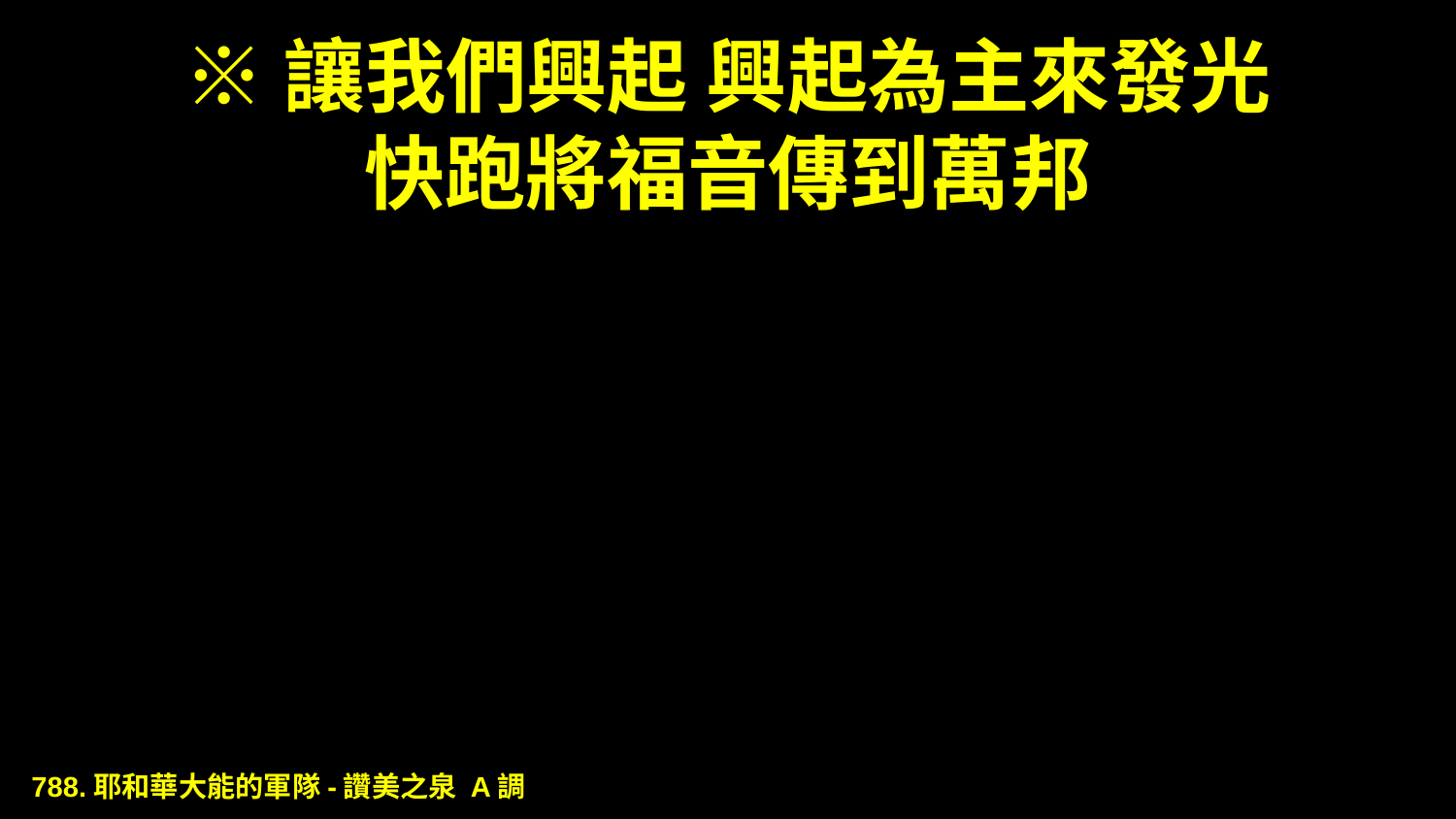

# ※讓我們興起 興起為主來發光 快跑將福音傳到萬邦
788.耶和華大能的軍隊-讚美之泉 A調